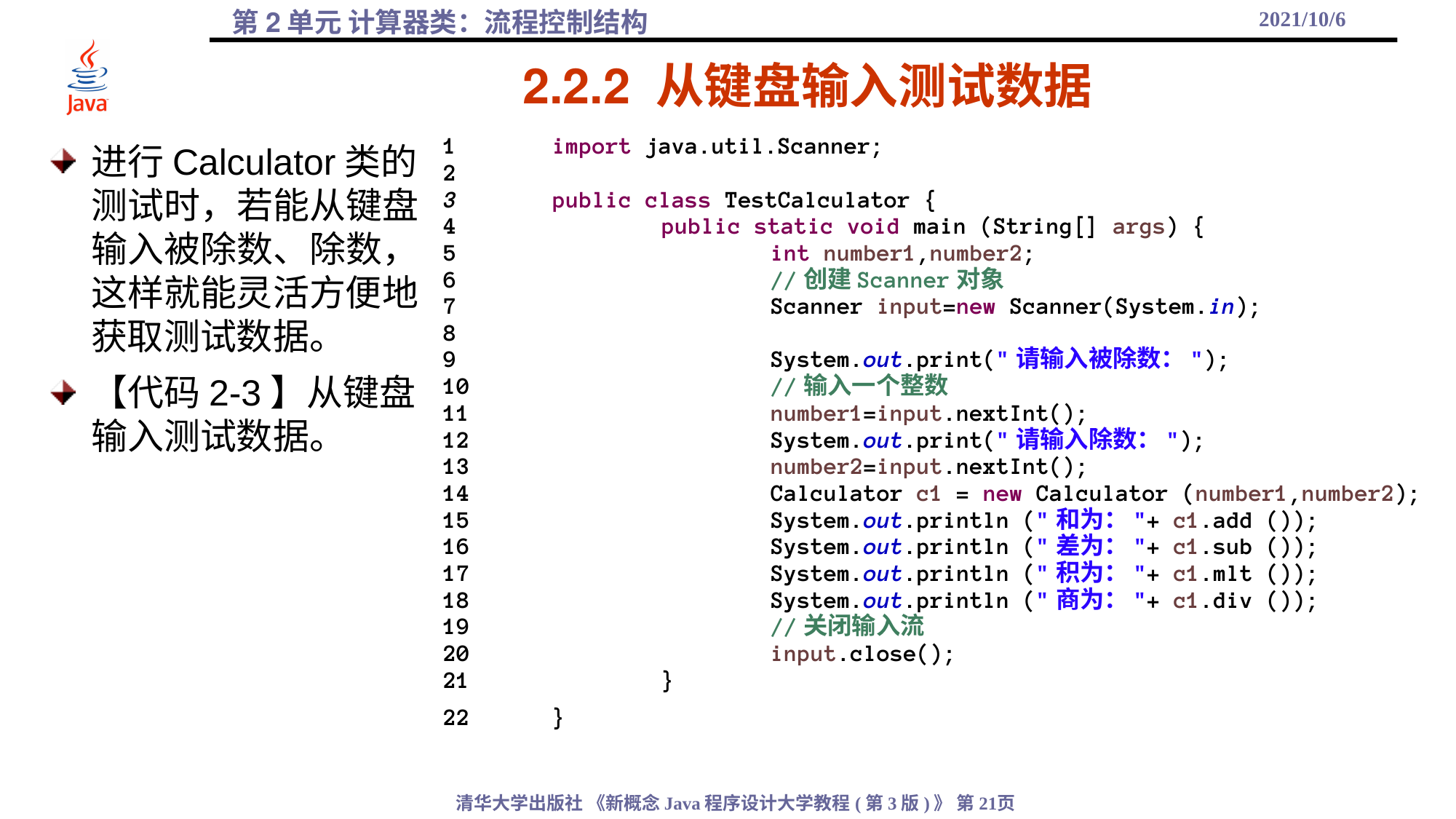

2021/10/6
# 2.2.2 从键盘输入测试数据
进行Calculator类的测试时，若能从键盘输入被除数、除数，这样就能灵活方便地获取测试数据。
【代码2-3】从键盘输入测试数据。
1	import java.util.Scanner;
2
3	public class TestCalculator {
4		public static void main (String[] args) {
5			int number1,number2;
6			//创建Scanner对象
7			Scanner input=new Scanner(System.in);
8
9			System.out.print("请输入被除数：");
10			//输入一个整数
11			number1=input.nextInt();
12			System.out.print("请输入除数：");
13			number2=input.nextInt();
14			Calculator c1 = new Calculator (number1,number2);
15			System.out.println ("和为："+ c1.add ());
16			System.out.println ("差为："+ c1.sub ());
17			System.out.println ("积为："+ c1.mlt ());
18			System.out.println ("商为："+ c1.div ());
19			//关闭输入流
20			input.close();
21		}
22	}